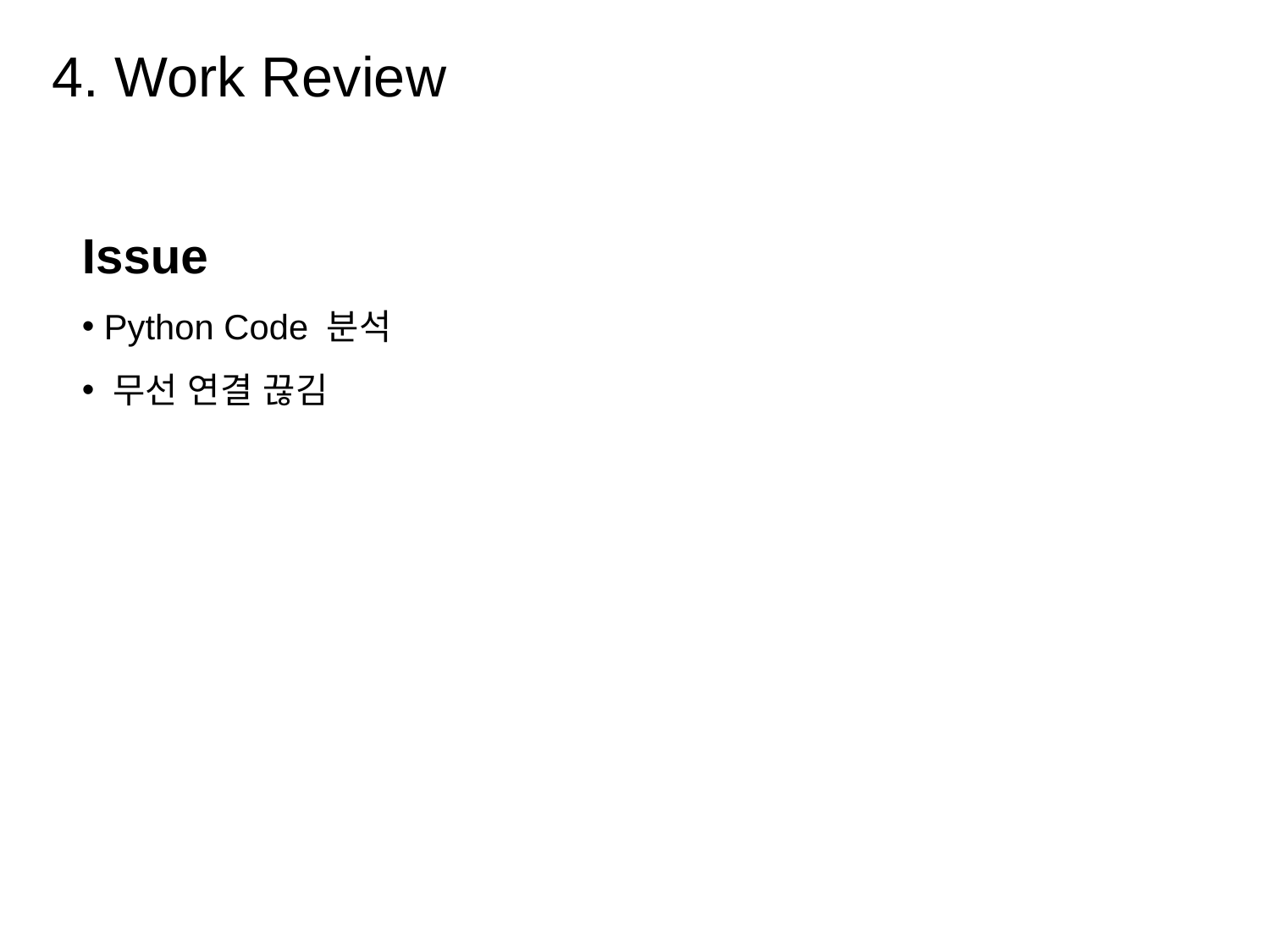

# 4. Work Review
Issue
 Python Code 분석
 무선 연결 끊김